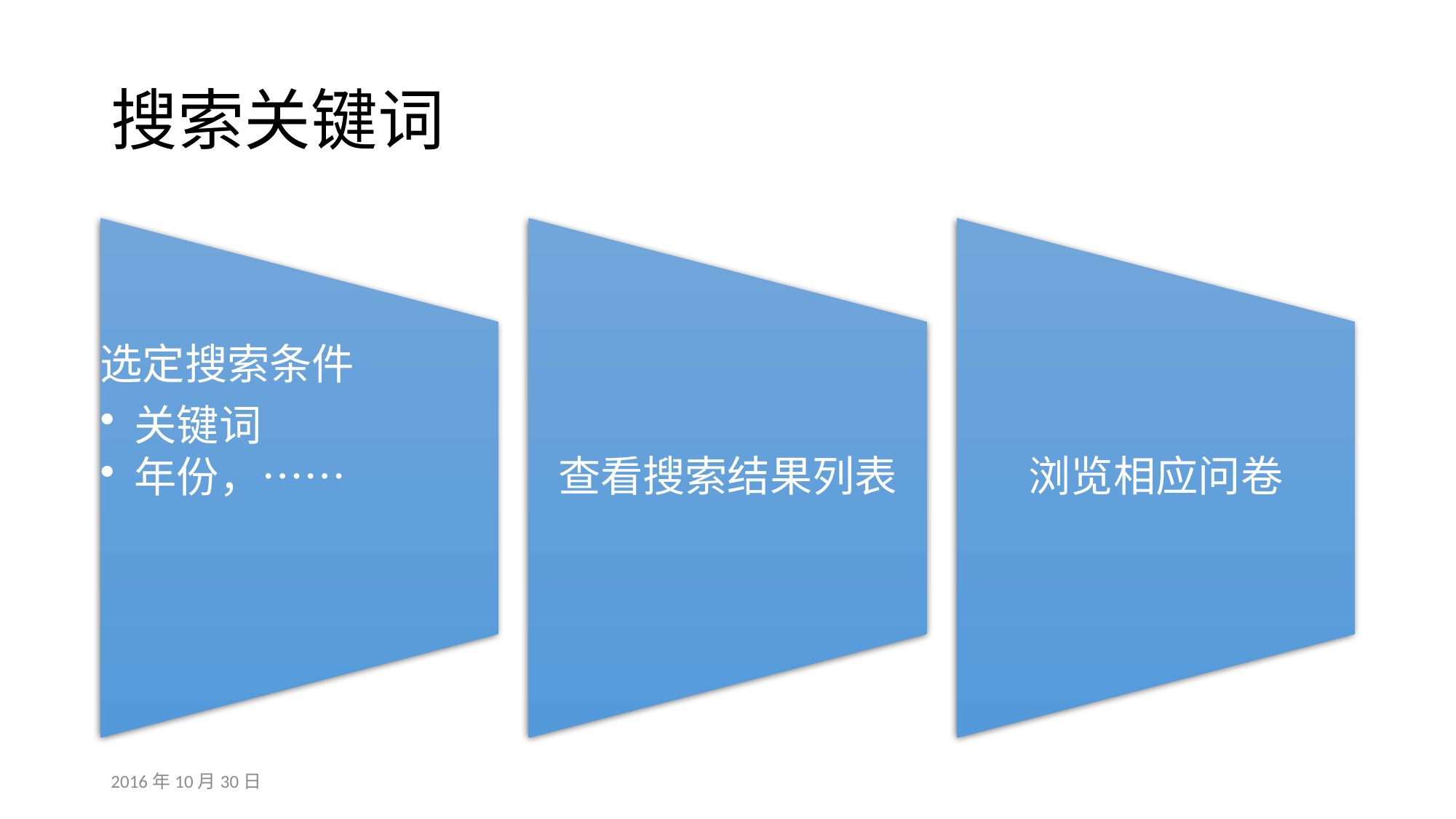

# 搜索关键词
选定搜索条件
关键词
年份，……
查看搜索结果列表
浏览相应问卷
2016年10月30日